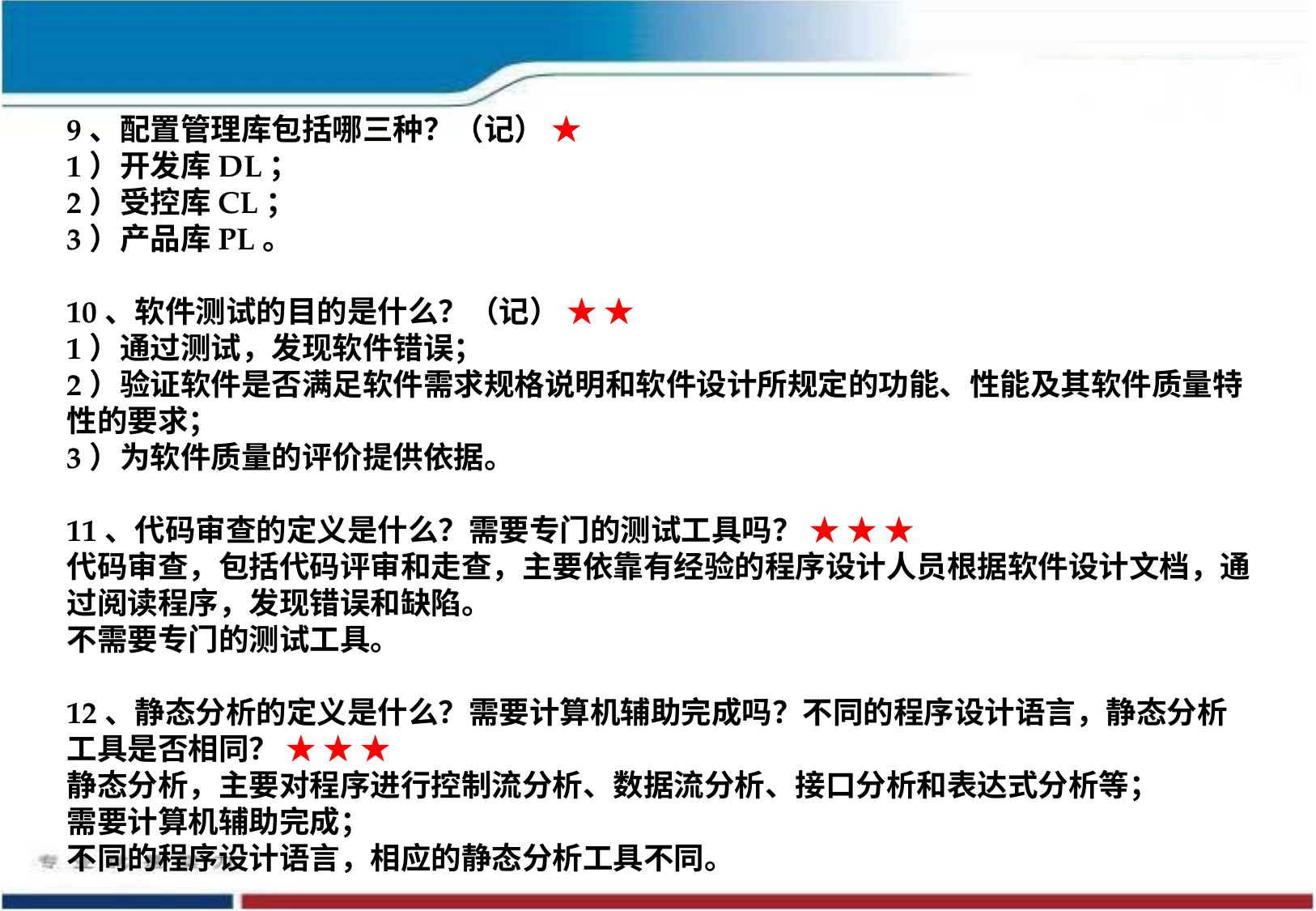

9、配置管理库包括哪三种？（记） ★
1）开发库DL；
2）受控库CL；
3）产品库PL。

10、软件测试的目的是什么？（记） ★ ★
1）通过测试，发现软件错误；
2）验证软件是否满足软件需求规格说明和软件设计所规定的功能、性能及其软件质量特性的要求；
3）为软件质量的评价提供依据。

11、代码审查的定义是什么？需要专门的测试工具吗？ ★ ★ ★
代码审查，包括代码评审和走查，主要依靠有经验的程序设计人员根据软件设计文档，通过阅读程序，发现错误和缺陷。
不需要专门的测试工具。

12、静态分析的定义是什么？需要计算机辅助完成吗？不同的程序设计语言，静态分析工具是否相同？ ★ ★ ★
静态分析，主要对程序进行控制流分析、数据流分析、接口分析和表达式分析等；
需要计算机辅助完成；
不同的程序设计语言，相应的静态分析工具不同。